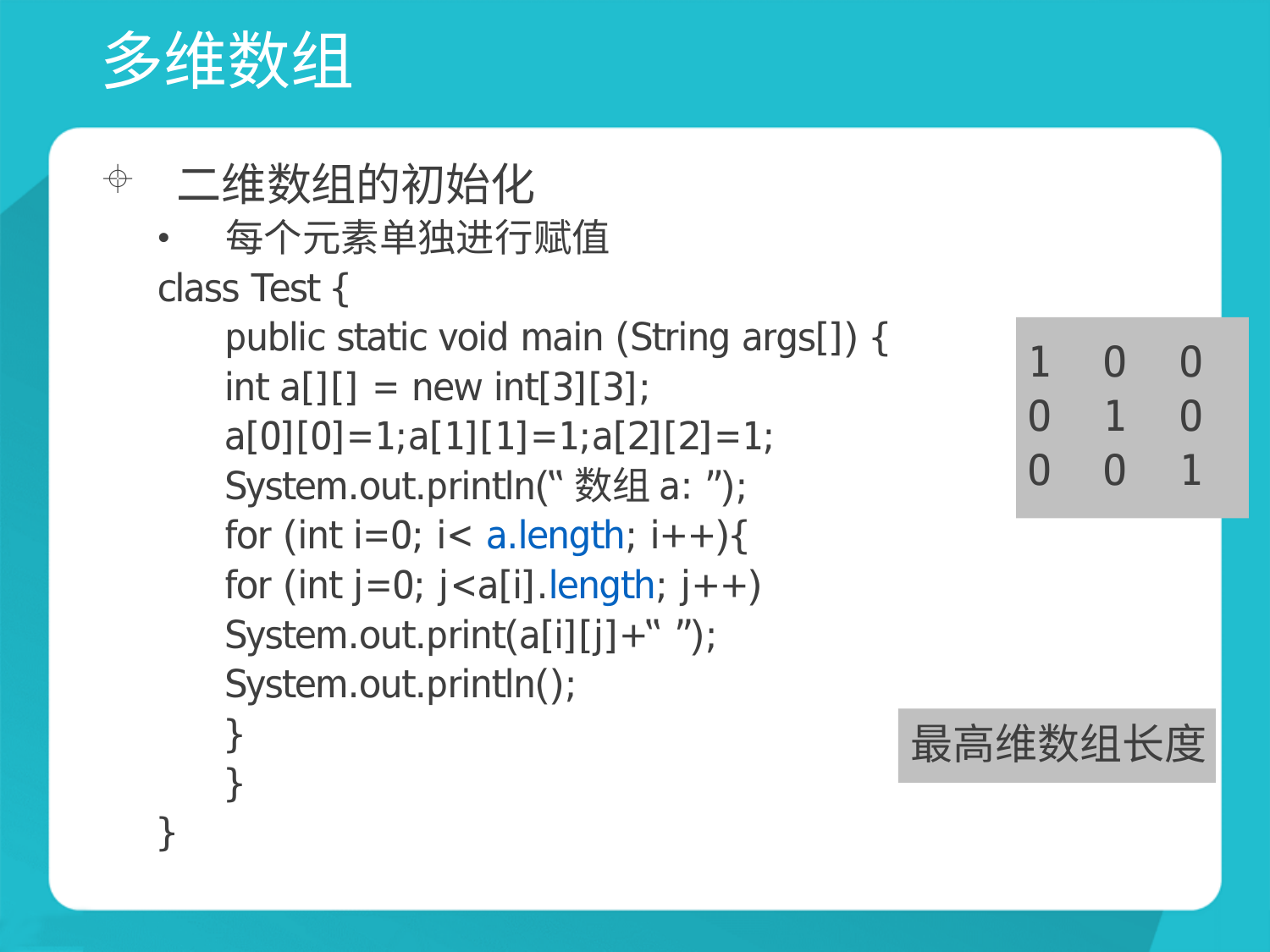

# 多维数组
二维数组的初始化
每个元素单独进行赋值
class Test {
	public static void main (String args[]) {
		int a[][] = new int[3][3];
		a[0][0]=1;a[1][1]=1;a[2][2]=1;
		System.out.println(“数组a: ”);
		for (int i=0; i< a.length; i++){
			for (int j=0; j<a[i].length; j++)
				System.out.print(a[i][j]+“ ”);
			System.out.println();
		}
	}
}
1    0    0
0    1    0
0    0    1
最高维数组长度